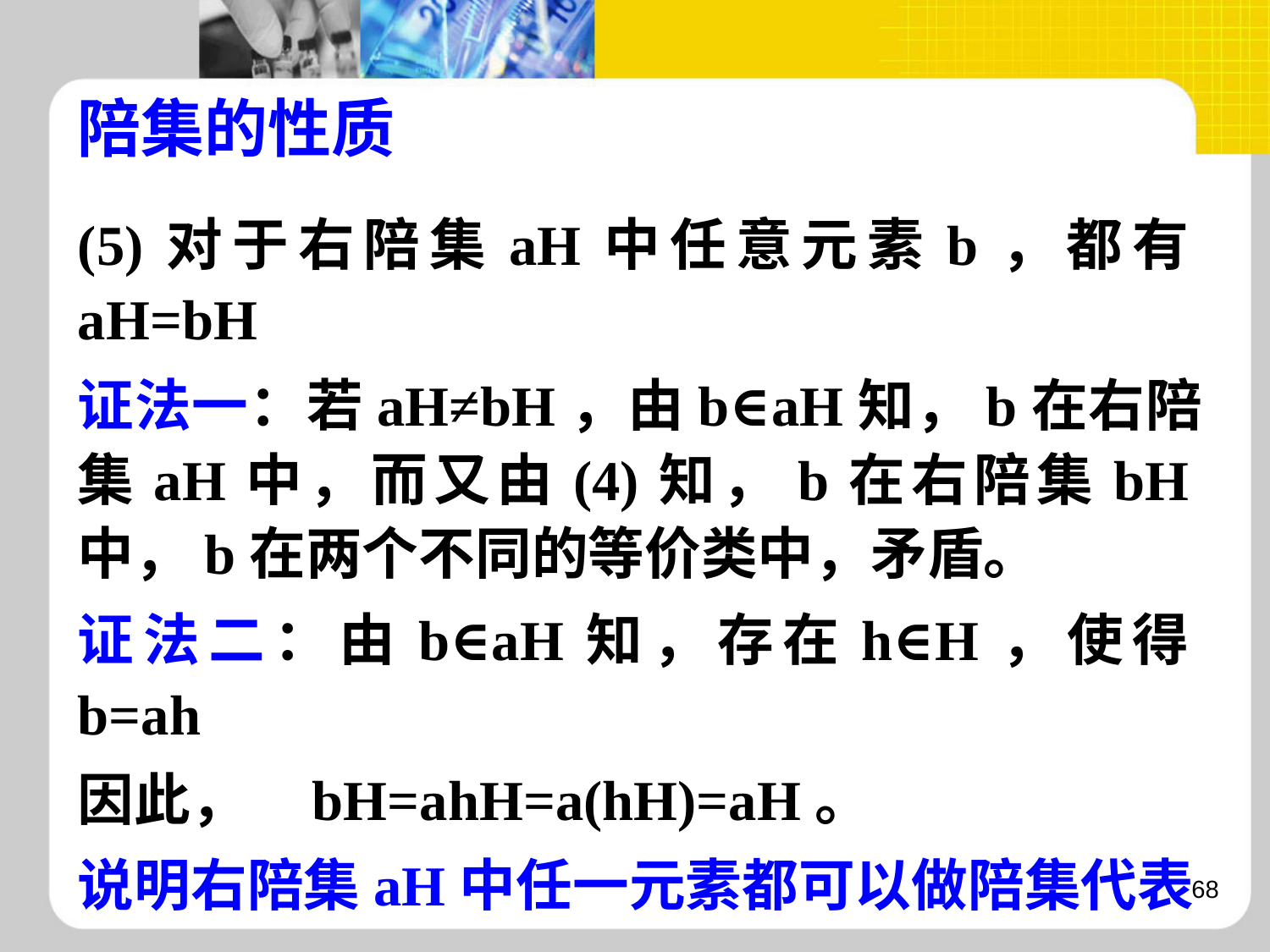

# 陪集的性质
(5)对于右陪集aH中任意元素b，都有aH=bH
证法一：若aH≠bH，由b∈aH知，b在右陪集aH中，而又由(4)知，b在右陪集bH中，b在两个不同的等价类中，矛盾。
证法二：由b∈aH知，存在h∈H，使得b=ah
因此，    bH=ahH=a(hH)=aH。
说明右陪集aH中任一元素都可以做陪集代表

68